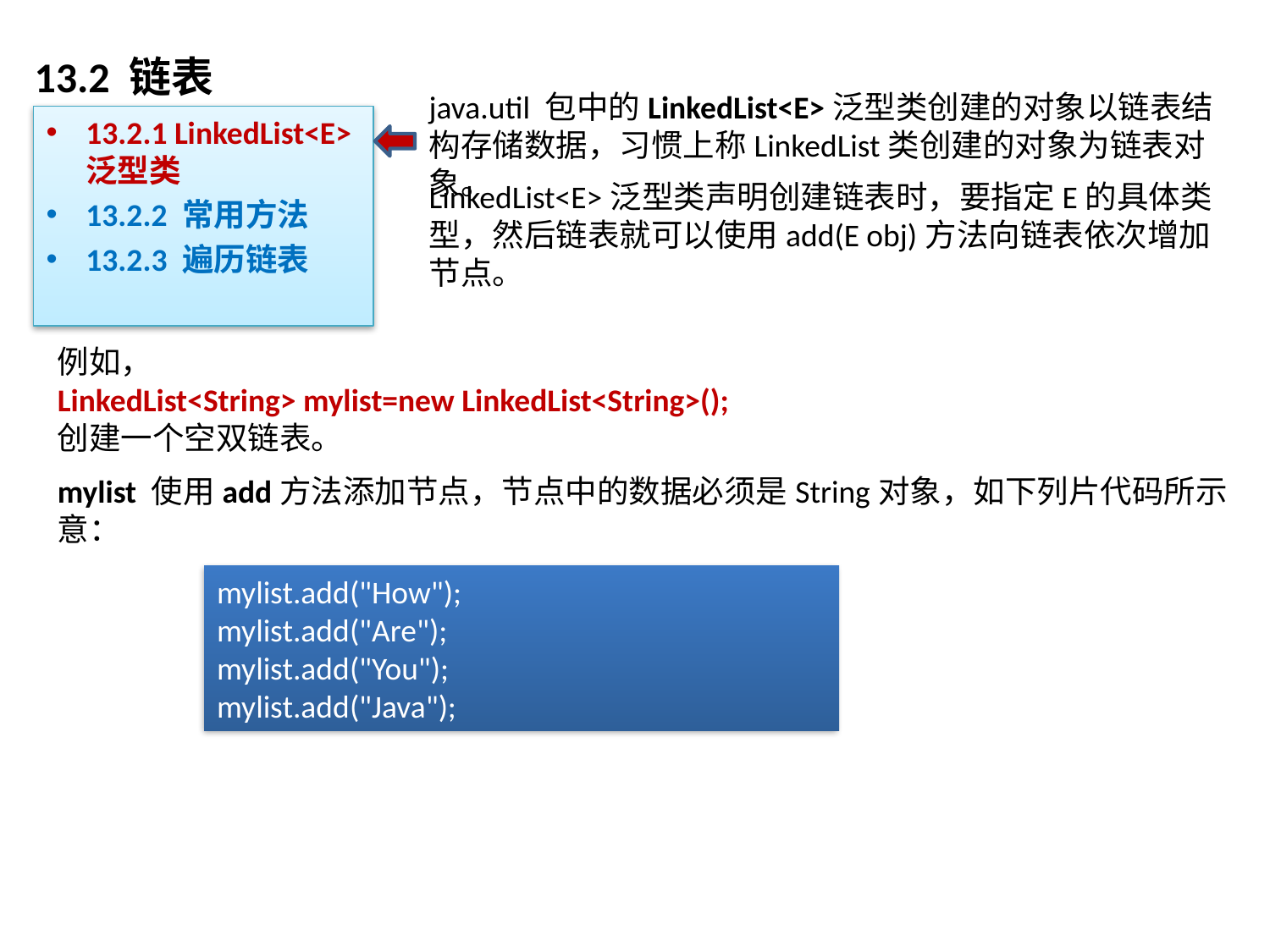

# 13.2 链表
java.util 包中的LinkedList<E>泛型类创建的对象以链表结构存储数据，习惯上称LinkedList类创建的对象为链表对象。
13.2.1 LinkedList<E>泛型类
13.2.2 常用方法
13.2.3 遍历链表

LinkedList<E>泛型类声明创建链表时，要指定E的具体类型，然后链表就可以使用add(E obj)方法向链表依次增加节点。
例如，
LinkedList<String> mylist=new LinkedList<String>();
创建一个空双链表。
mylist 使用add方法添加节点，节点中的数据必须是String对象，如下列片代码所示意：
mylist.add("How");
mylist.add("Are");
mylist.add("You");
mylist.add("Java");